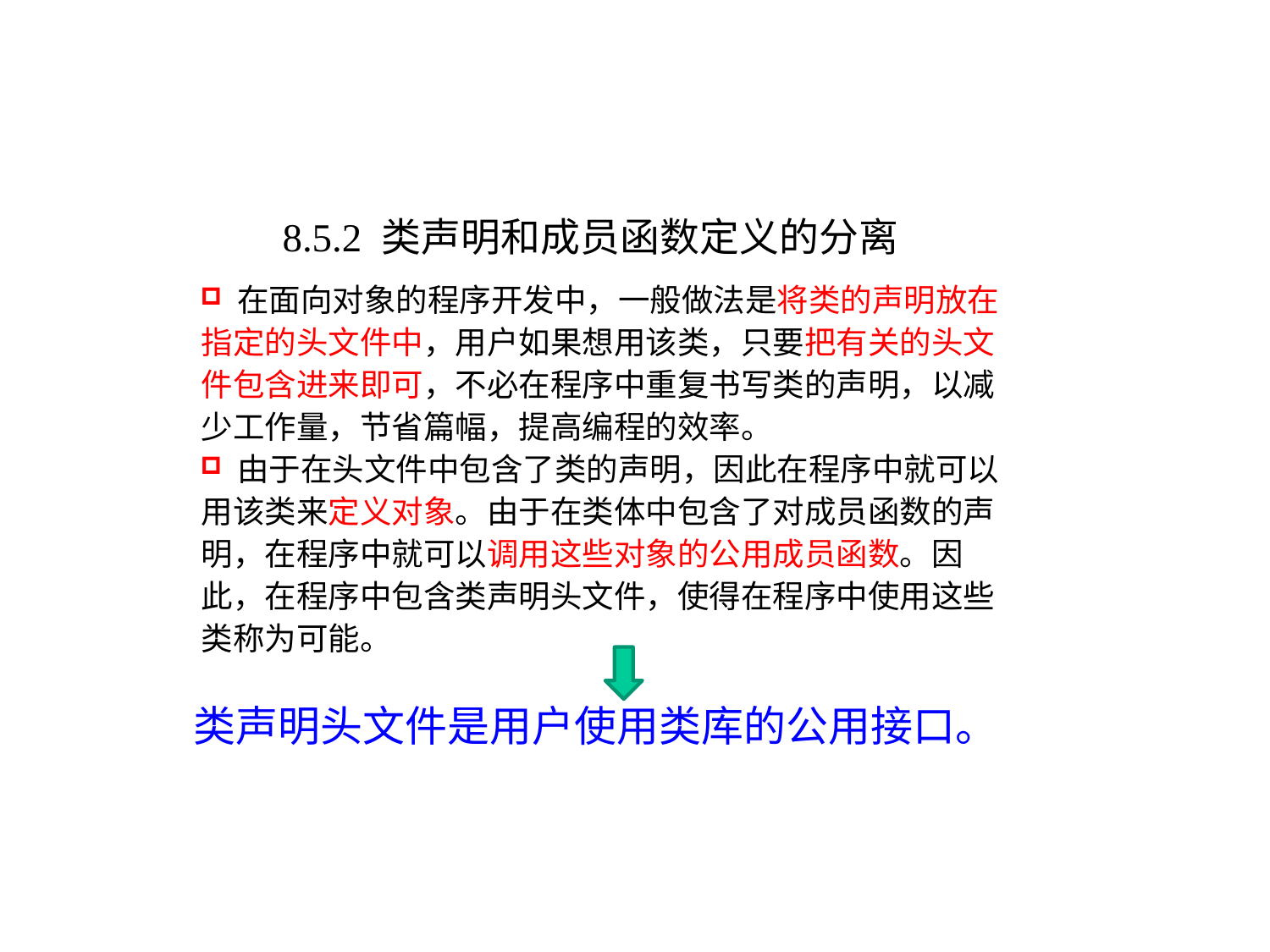

8.5.2 类声明和成员函数定义的分离
 在面向对象的程序开发中，一般做法是将类的声明放在指定的头文件中，用户如果想用该类，只要把有关的头文件包含进来即可，不必在程序中重复书写类的声明，以减少工作量，节省篇幅，提高编程的效率。
 由于在头文件中包含了类的声明，因此在程序中就可以用该类来定义对象。由于在类体中包含了对成员函数的声明，在程序中就可以调用这些对象的公用成员函数。因此，在程序中包含类声明头文件，使得在程序中使用这些类称为可能。

类声明头文件是用户使用类库的公用接口。